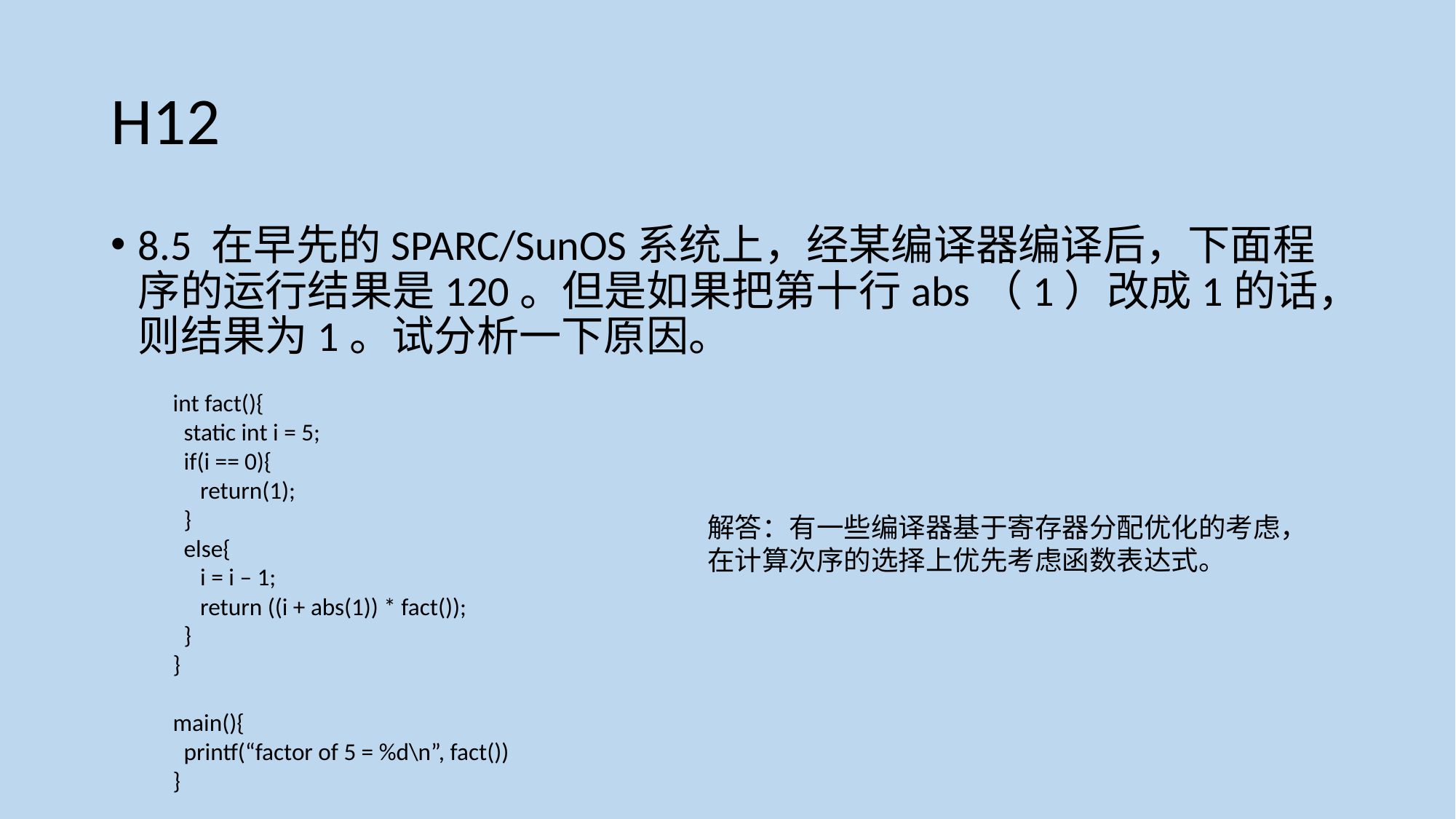

# H12
8.5 在早先的SPARC/SunOS系统上，经某编译器编译后，下面程序的运行结果是120。但是如果把第十行abs（1）改成1的话，则结果为1。试分析一下原因。
int fact(){
  static int i = 5;
  if(i == 0){
     return(1);
  }
  else{
     i = i – 1;
     return ((i + abs(1)) * fact());
  }
}

main(){
  printf(“factor of 5 = %d\n”, fact())
}

解答：有一些编译器基于寄存器分配优化的考虑，
在计算次序的选择上优先考虑函数表达式。